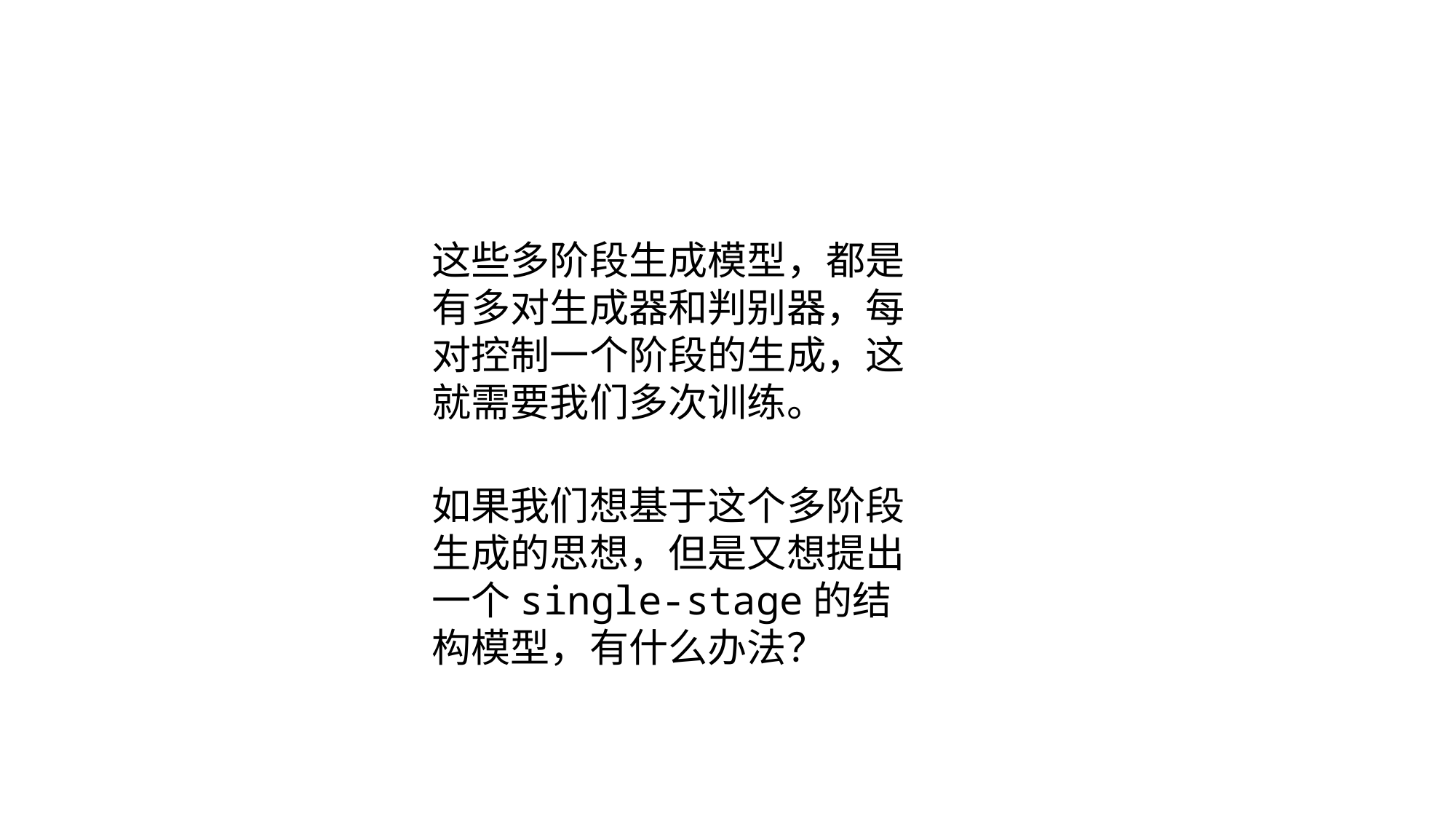

这些多阶段生成模型，都是有多对生成器和判别器，每对控制一个阶段的生成，这就需要我们多次训练。
如果我们想基于这个多阶段生成的思想，但是又想提出一个single-stage的结构模型，有什么办法？